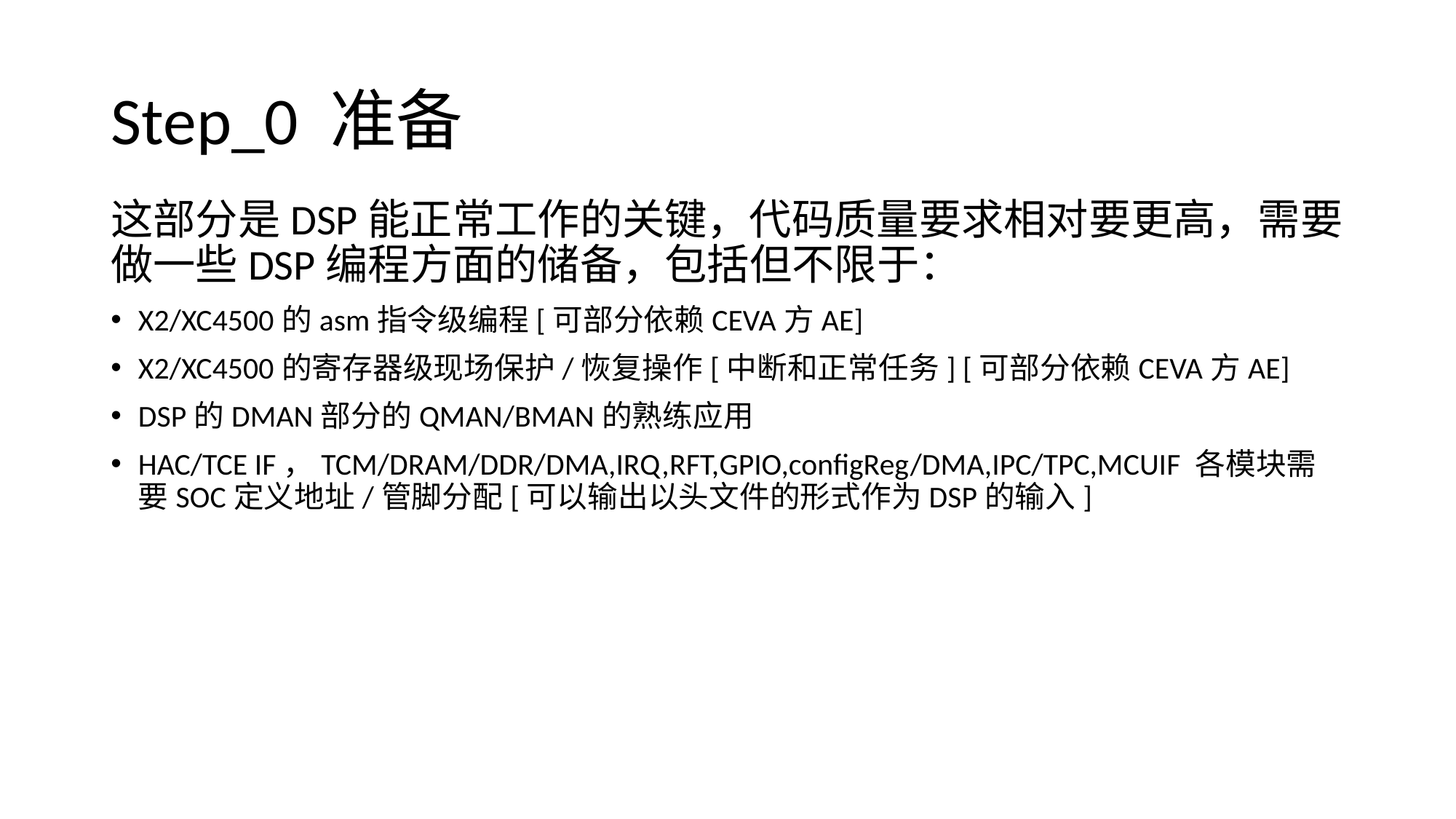

# Step_0 准备
这部分是DSP能正常工作的关键，代码质量要求相对要更高，需要做一些DSP编程方面的储备，包括但不限于：
X2/XC4500的asm指令级编程[可部分依赖CEVA方AE]
X2/XC4500的寄存器级现场保护/恢复操作[中断和正常任务] [可部分依赖CEVA方AE]
DSP的DMAN部分的QMAN/BMAN的熟练应用
HAC/TCE IF，TCM/DRAM/DDR/DMA,IRQ,RFT,GPIO,configReg/DMA,IPC/TPC,MCUIF 各模块需要SOC定义地址/管脚分配[可以输出以头文件的形式作为DSP的输入]